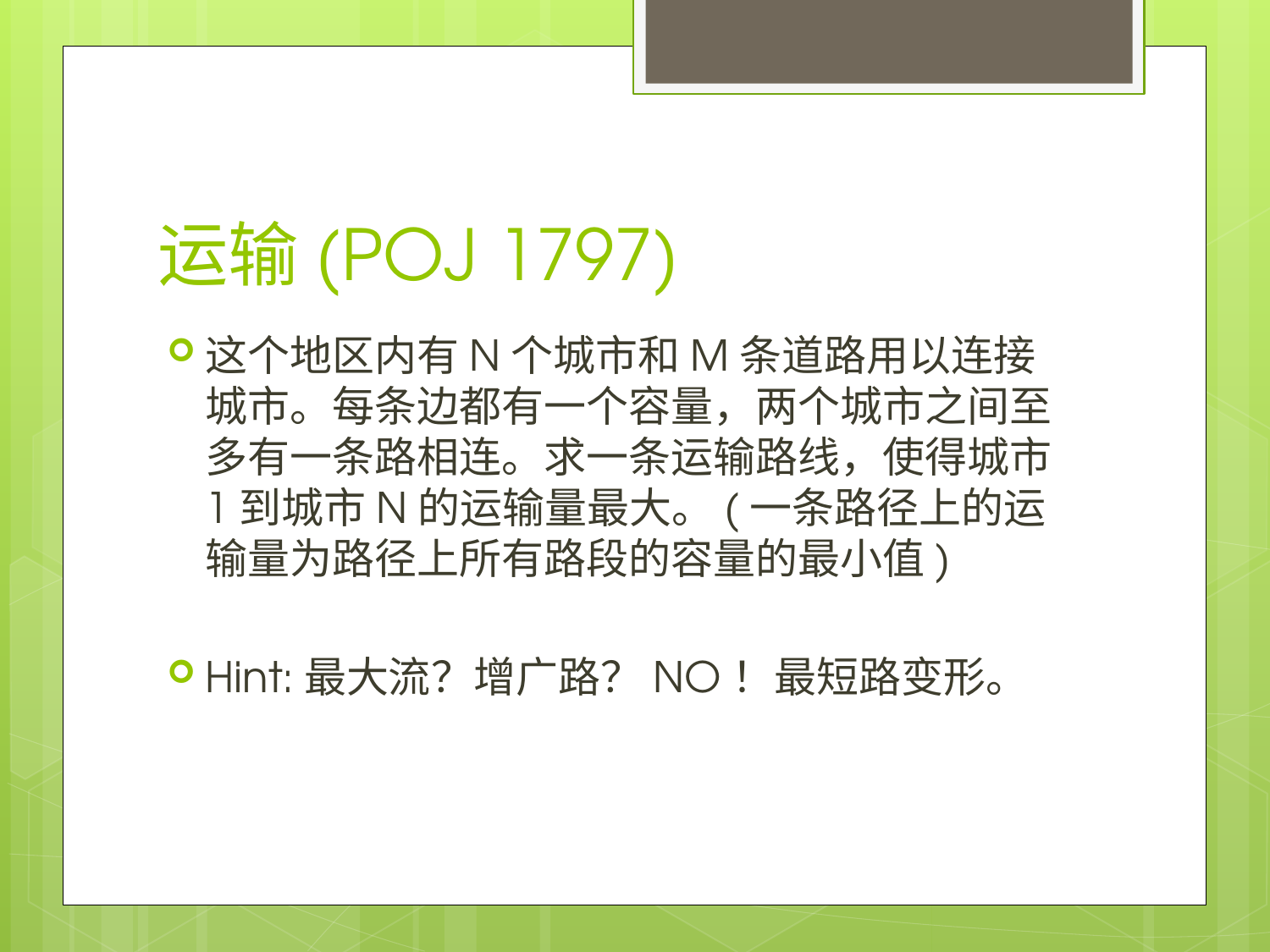

# 运输(POJ 1797)
这个地区内有N个城市和M条道路用以连接城市。每条边都有一个容量，两个城市之间至多有一条路相连。求一条运输路线，使得城市1到城市N的运输量最大。(一条路径上的运输量为路径上所有路段的容量的最小值)

Hint:最大流？增广路？NO！最短路变形。